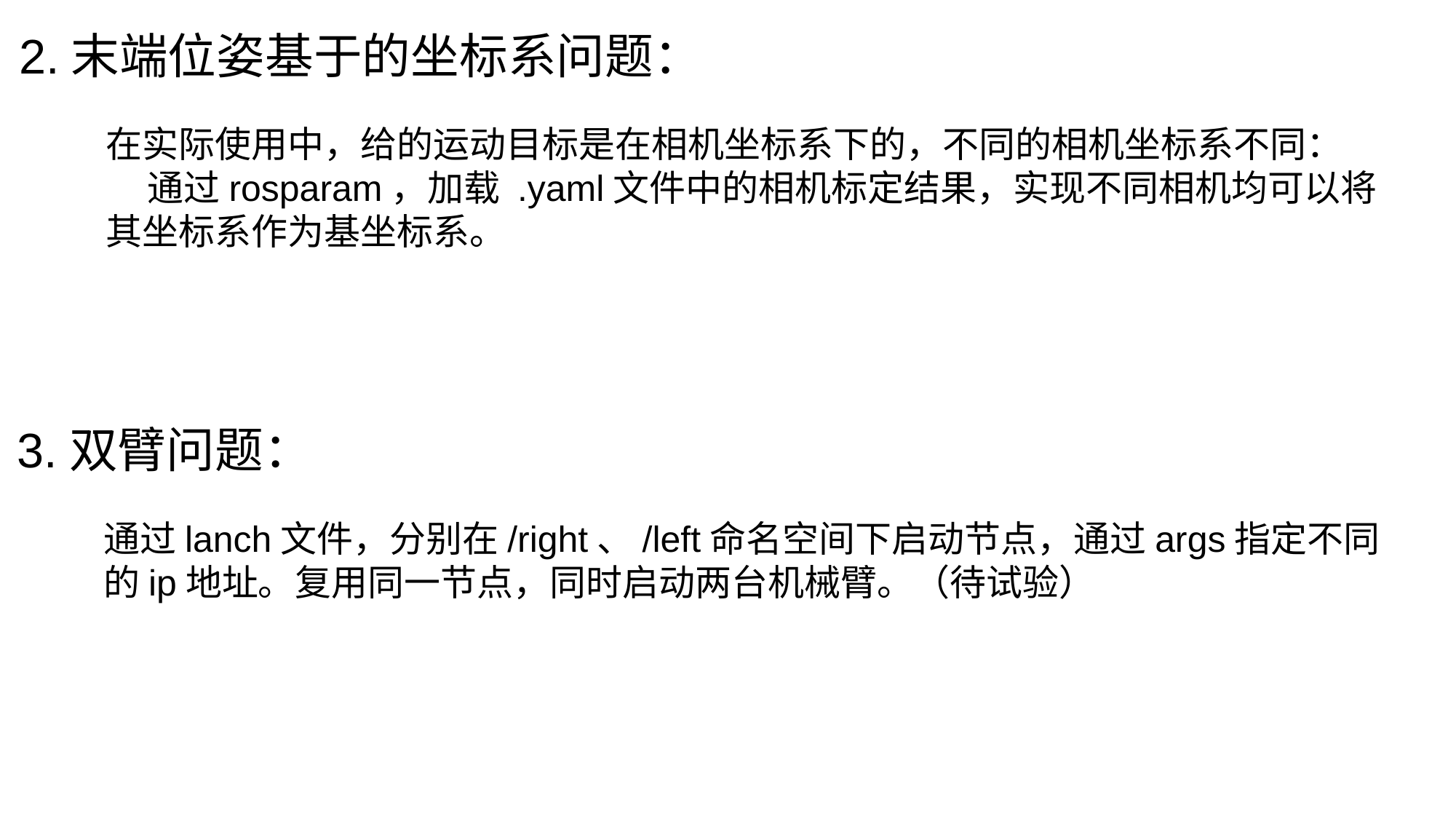

2.末端位姿基于的坐标系问题：
在实际使用中，给的运动目标是在相机坐标系下的，不同的相机坐标系不同：
    通过rosparam，加载 .yaml文件中的相机标定结果，实现不同相机均可以将其坐标系作为基坐标系。
3.双臂问题：
通过lanch文件，分别在/right、/left命名空间下启动节点，通过args指定不同的ip地址。复用同一节点，同时启动两台机械臂。（待试验）
26